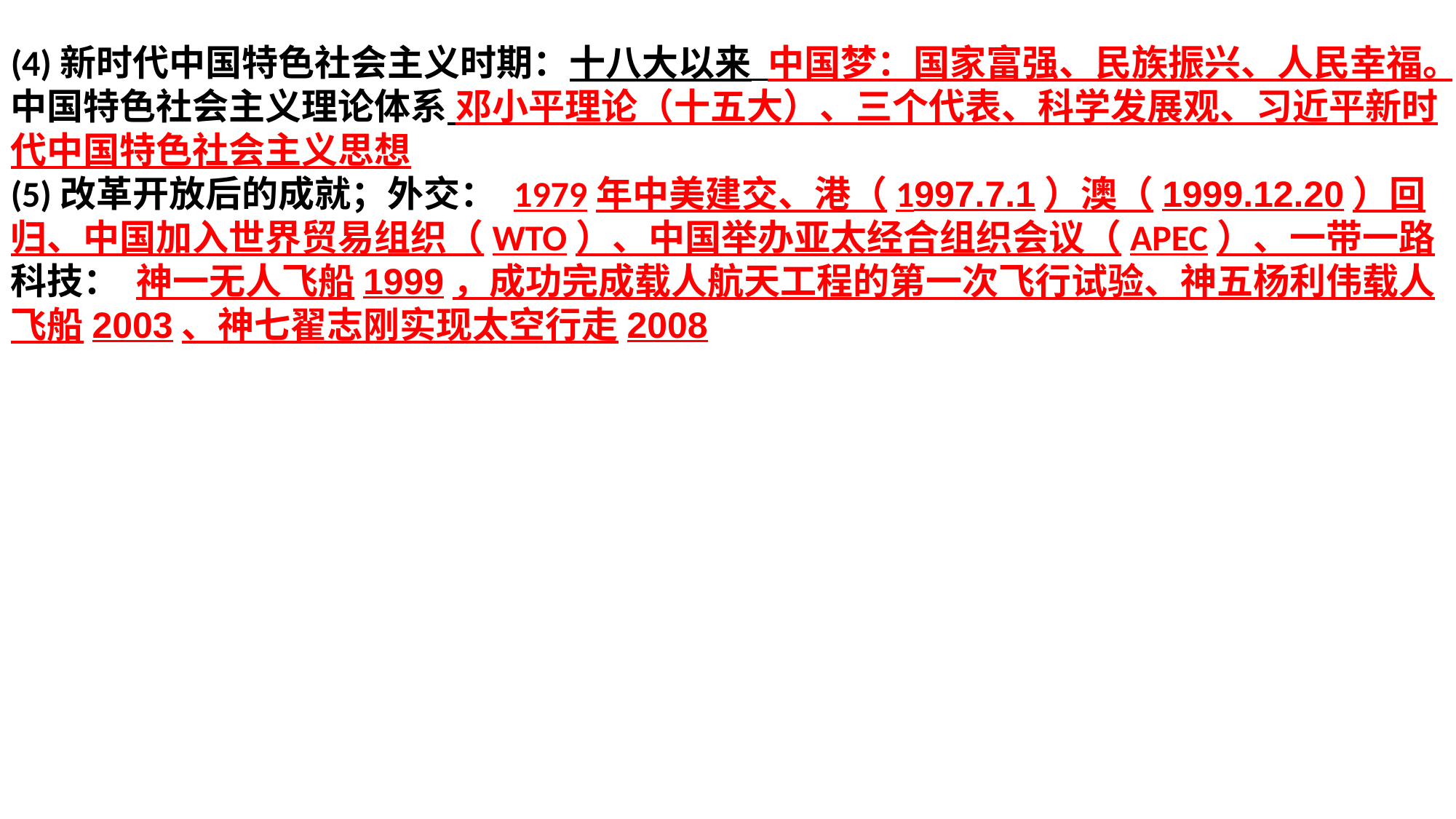

(4)新时代中国特色社会主义时期：十八大以来  中国梦：国家富强、民族振兴、人民幸福。
中国特色社会主义理论体系 邓小平理论（十五大）、三个代表、科学发展观、习近平新时代中国特色社会主义思想
(5)改革开放后的成就；外交： 1979年中美建交、港（1997.7.1）澳（1999.12.20）回归、中国加入世界贸易组织（WTO）、中国举办亚太经合组织会议（APEC）、一带一路
科技：  神一无人飞船1999，成功完成载人航天工程的第一次飞行试验、神五杨利伟载人飞船2003、神七翟志刚实现太空行走2008